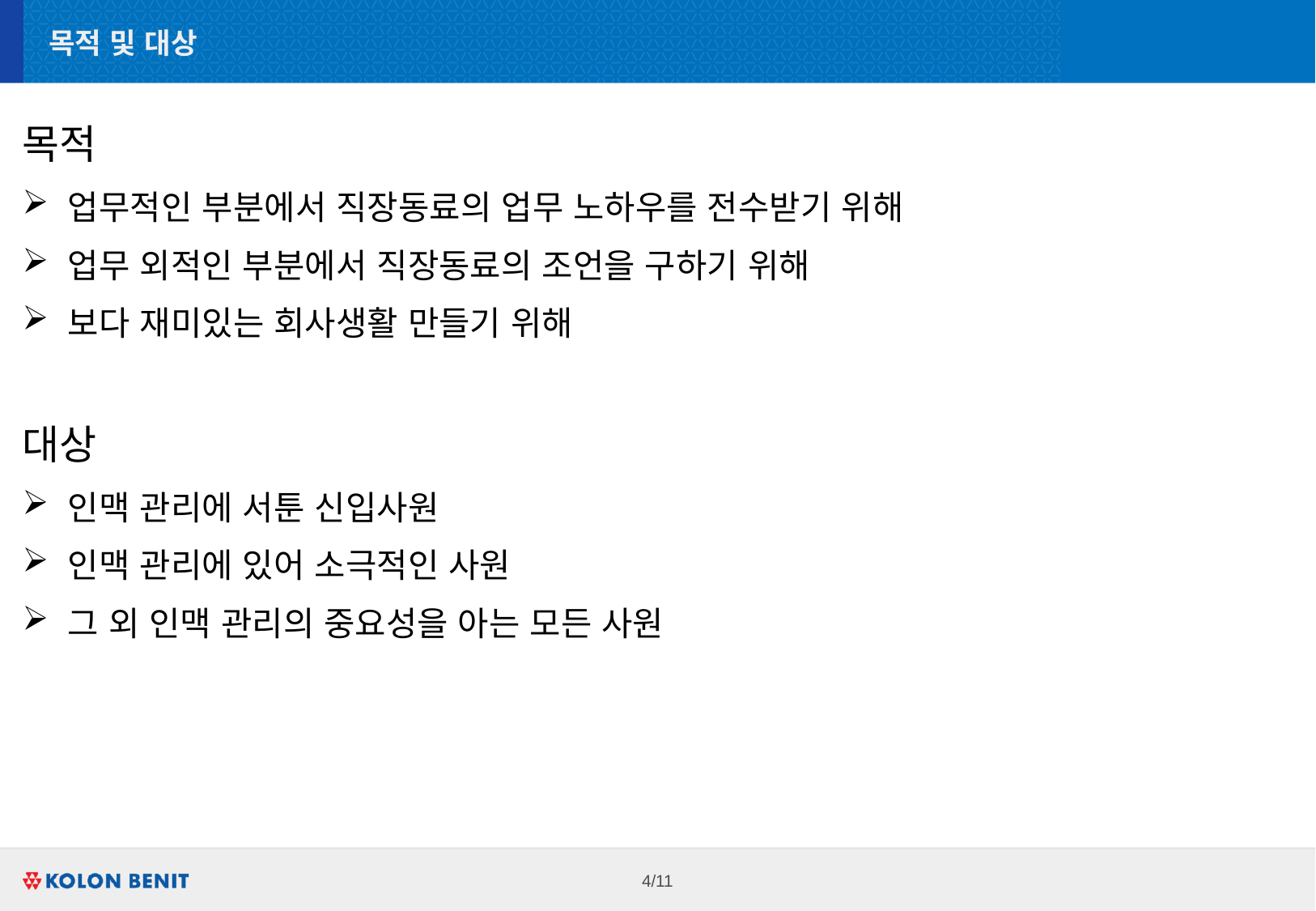

# 목적 및 대상
목적
업무적인 부분에서 직장동료의 업무 노하우를 전수받기 위해
업무 외적인 부분에서 직장동료의 조언을 구하기 위해
보다 재미있는 회사생활 만들기 위해

대상
인맥 관리에 서툰 신입사원
인맥 관리에 있어 소극적인 사원
그 외 인맥 관리의 중요성을 아는 모든 사원